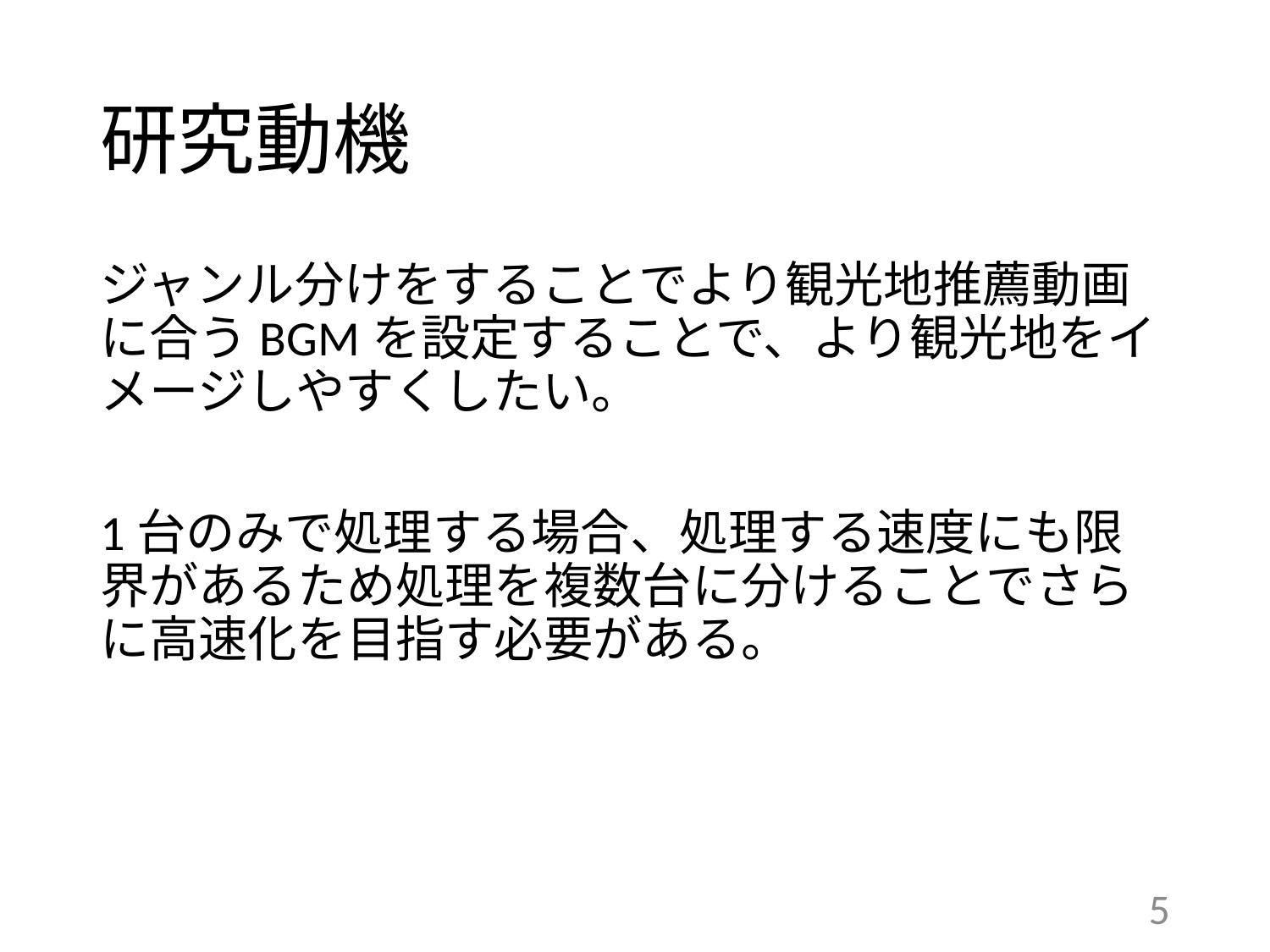

# 研究動機
ジャンル分けをすることでより観光地推薦動画に合うBGMを設定することで、より観光地をイメージしやすくしたい。

1台のみで処理する場合、処理する速度にも限界があるため処理を複数台に分けることでさらに高速化を目指す必要がある。

5